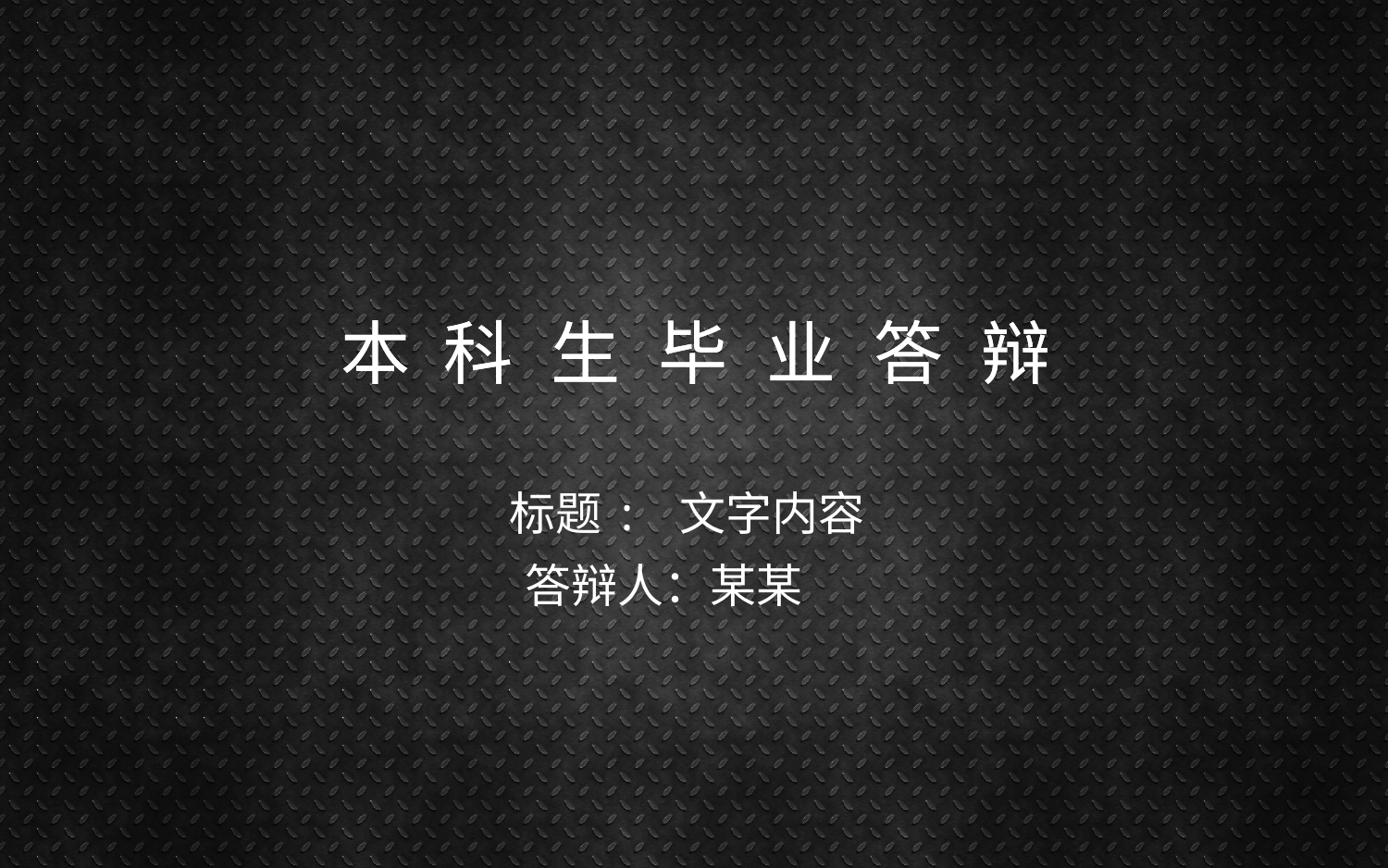

本
科
生
毕
业
答
辩
本
科
生
毕
业
答
辩
标题: 文字内容
答辩人：某某